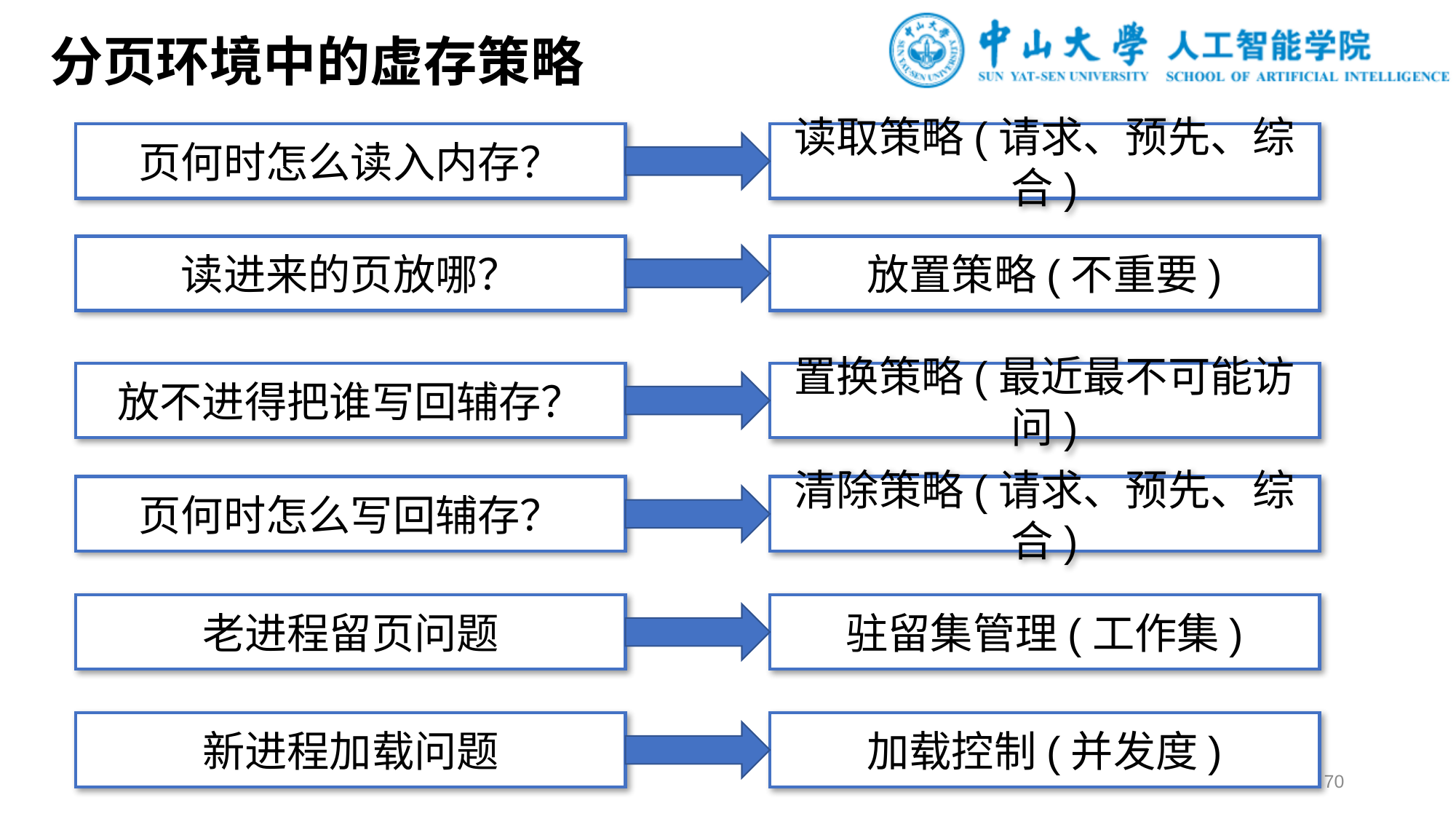

分页环境中的虚存策略
页何时怎么读入内存？
读取策略(请求、预先、综合)

读进来的页放哪？
放置策略(不重要)

放不进得把谁写回辅存？
置换策略(最近最不可能访问)

页何时怎么写回辅存？
清除策略(请求、预先、综合)

老进程留页问题
驻留集管理(工作集)

新进程加载问题
加载控制(并发度)

70